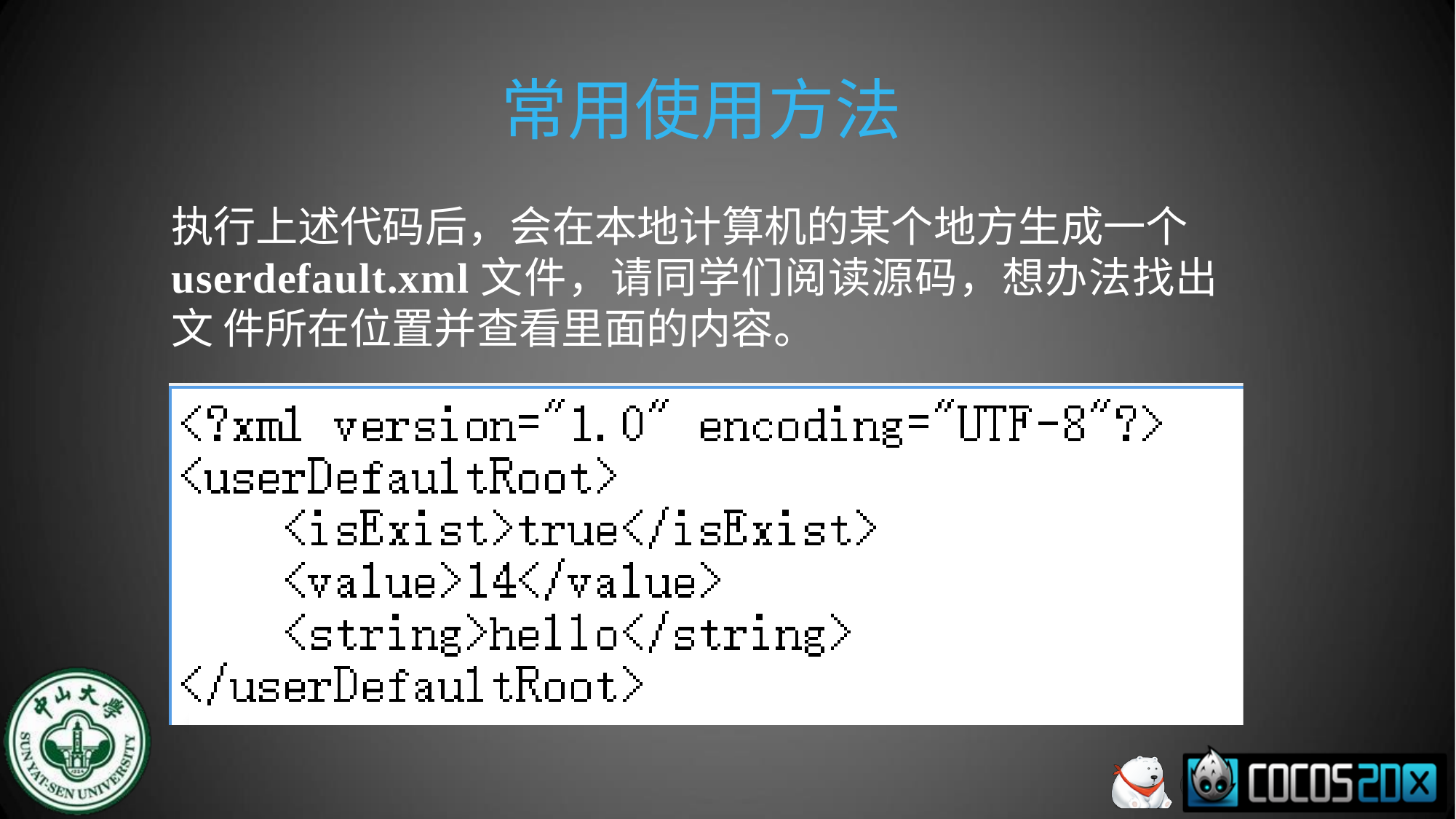

常用使用方法
执行上述代码后，会在本地计算机的某个地方生成一个 userdefault.xml文件，请同学们阅读源码，想办法找出文 件所在位置并查看里面的内容。